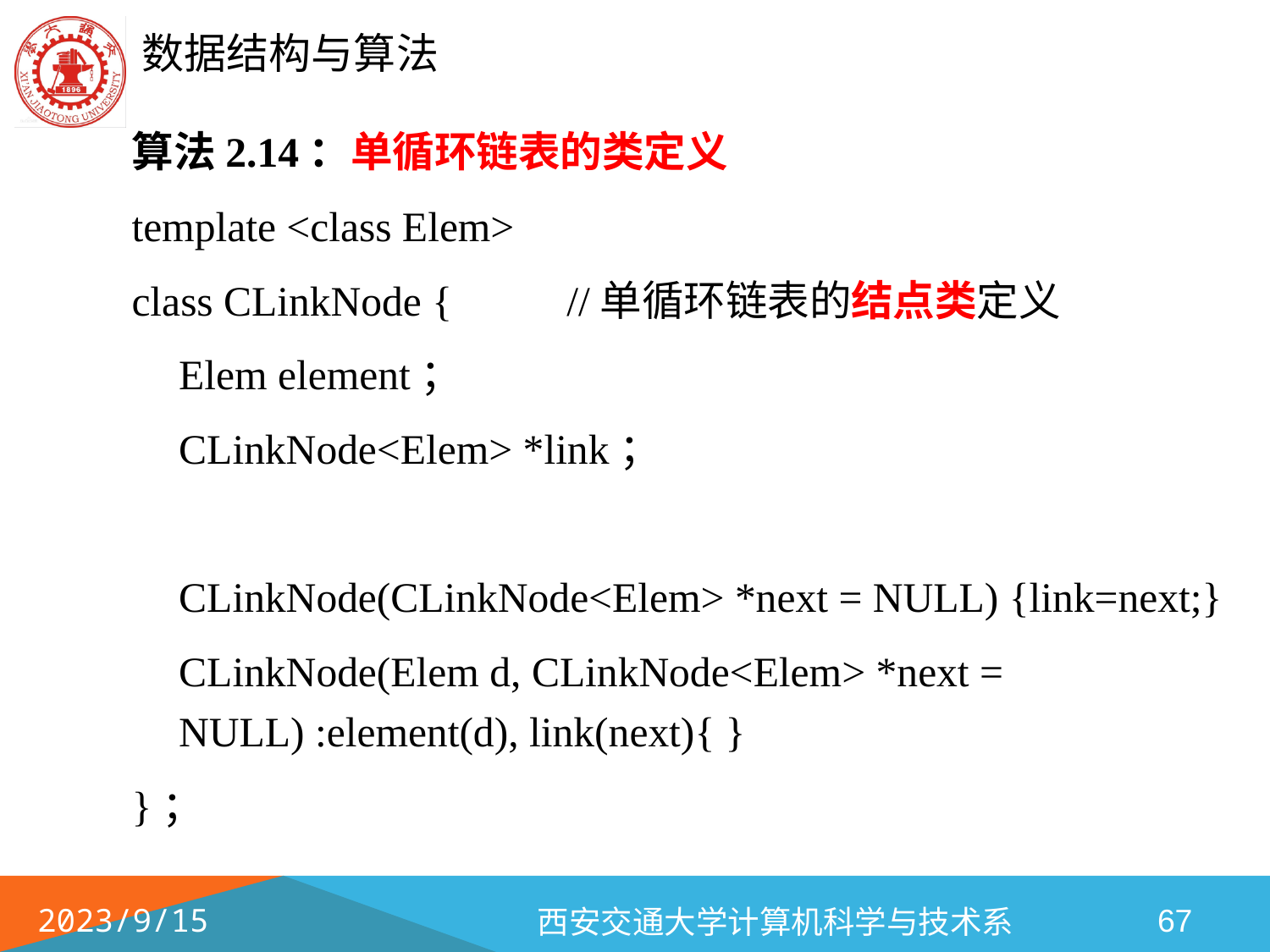

算法2.14：单循环链表的类定义
template <class Elem>
class CLinkNode {	 //单循环链表的结点类定义
	Elem element；
	CLinkNode<Elem> *link；

	CLinkNode(CLinkNode<Elem> *next = NULL) {link=next;}
	CLinkNode(Elem d, CLinkNode<Elem> *next = NULL) :element(d), link(next){ }
}；